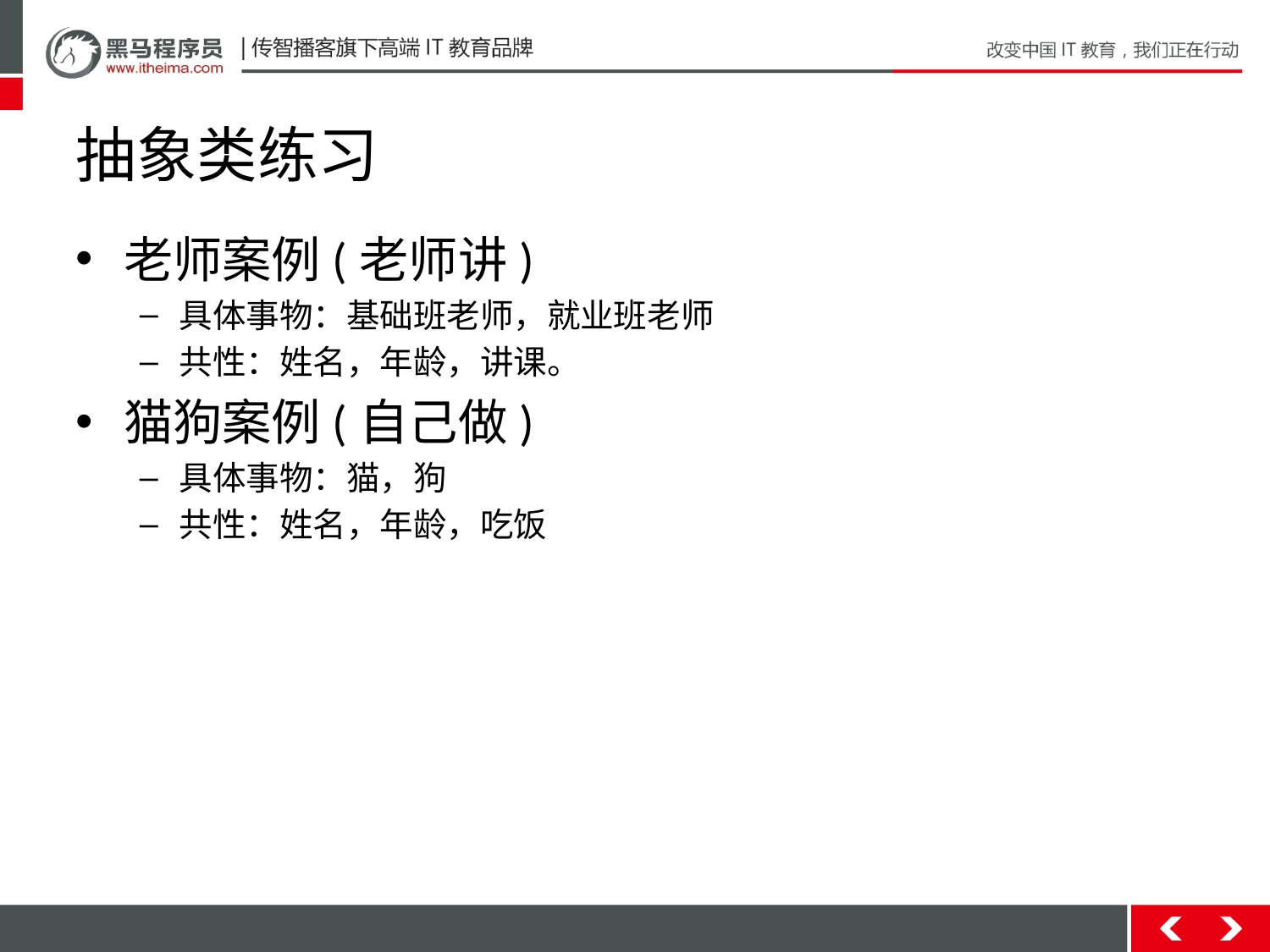

# 抽象类练习
老师案例(老师讲)
具体事物：基础班老师，就业班老师
共性：姓名，年龄，讲课。
猫狗案例(自己做)
具体事物：猫，狗
共性：姓名，年龄，吃饭